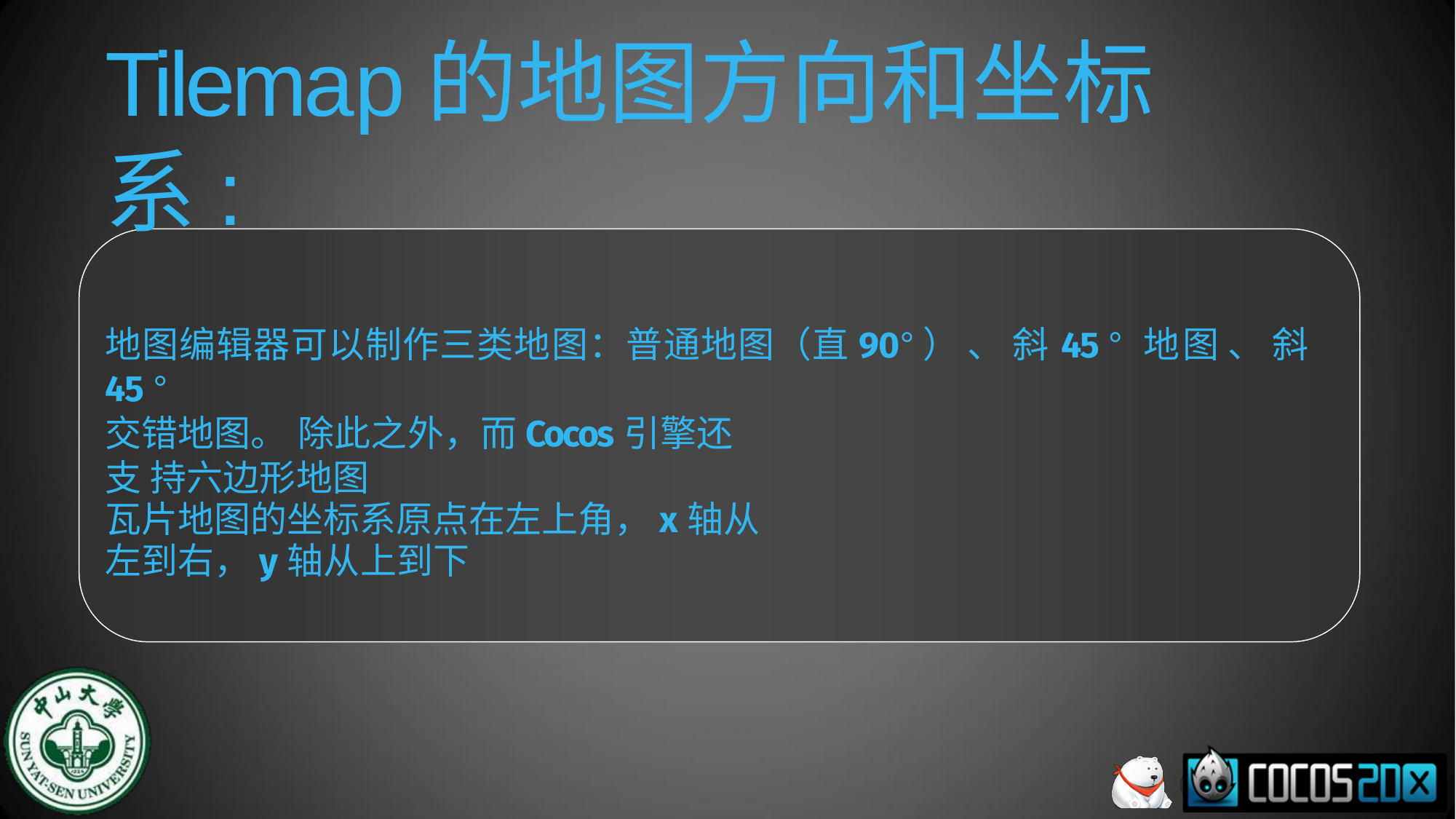

# Tilemap的地图方向和坐标系:

地图编辑器可以制作三类地图：普通地图（直90°） 、 斜45 ° 地图 、 斜45 °
交错地图。 除此之外，而Cocos引擎还支 持六边形地图
瓦片地图的坐标系原点在左上角，x轴从左到右，y轴从上到下